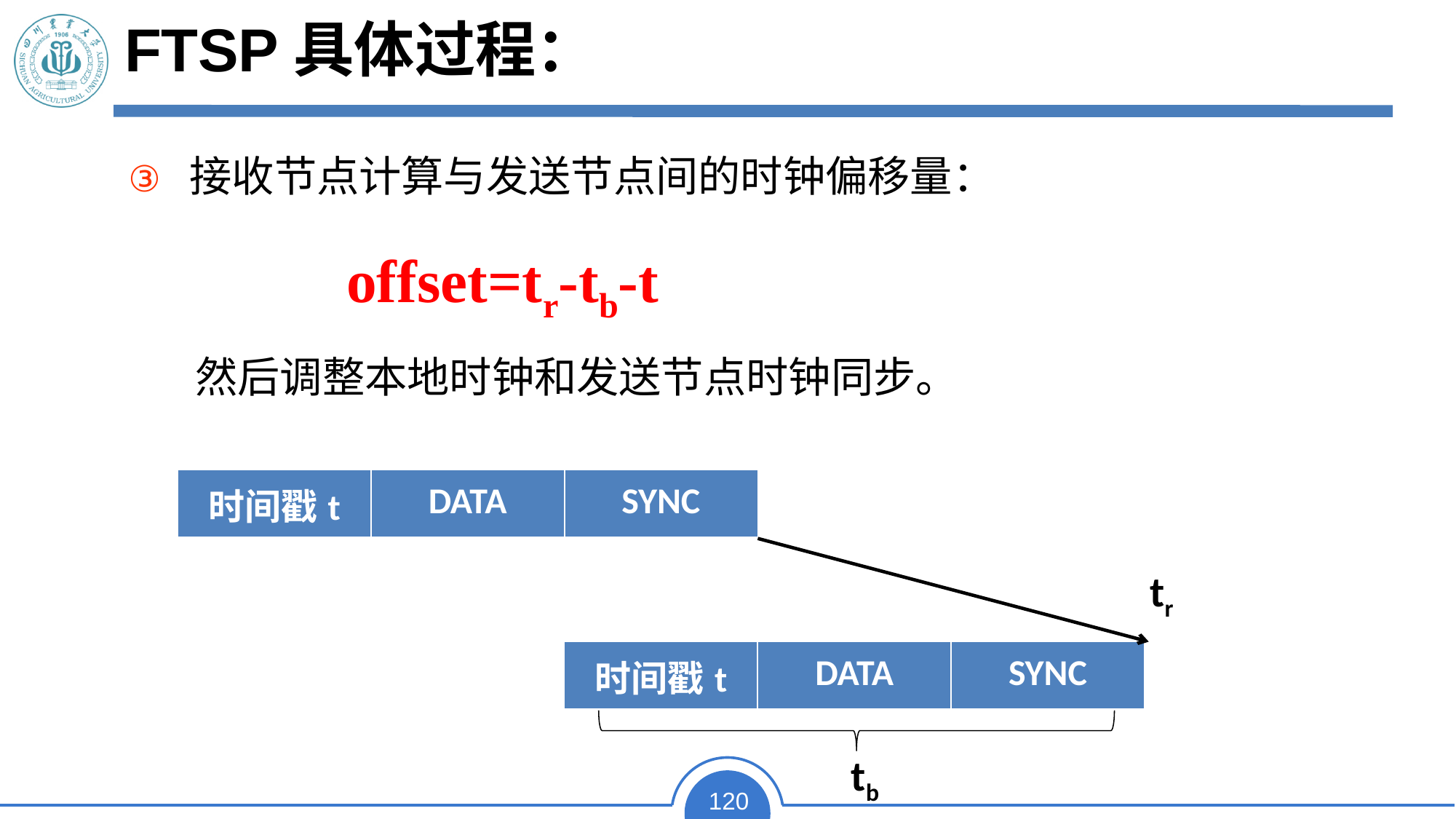

# FTSP具体过程：
接收节点计算与发送节点间的时钟偏移量：
		offset=tr-tb-t
      然后调整本地时钟和发送节点时钟同步。
| 时间戳t | DATA | SYNC |
| --- | --- | --- |

tr
| 时间戳t | DATA | SYNC |
| --- | --- | --- |
tb